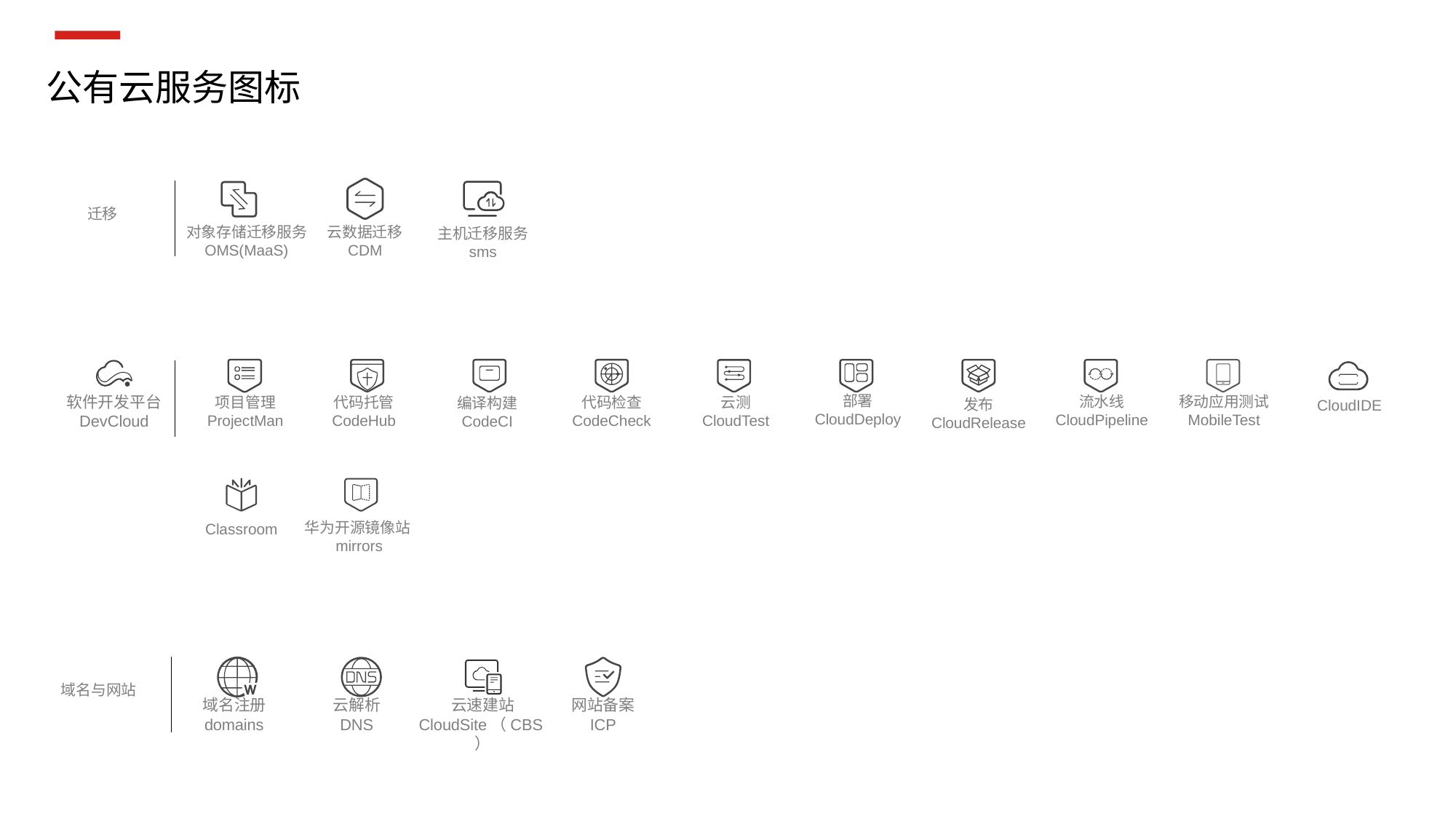

公有云服务图标

迁移
对象存储迁移服务
OMS(MaaS)
云数据迁移
CDM
主机迁移服务
sms

部署
CloudDeploy
软件开发平台
DevCloud
流水线
CloudPipeline
移动应用测试
MobileTest
项目管理
ProjectMan
代码托管
CodeHub
代码检查
CodeCheck
云测
CloudTest
编译构建
CodeCI
发布
CloudRelease
CloudIDE

华为开源镜像站
mirrors
Classroom

域名与网站
域名注册
domains
云解析
DNS
云速建站
CloudSite（CBS）
网站备案
ICP